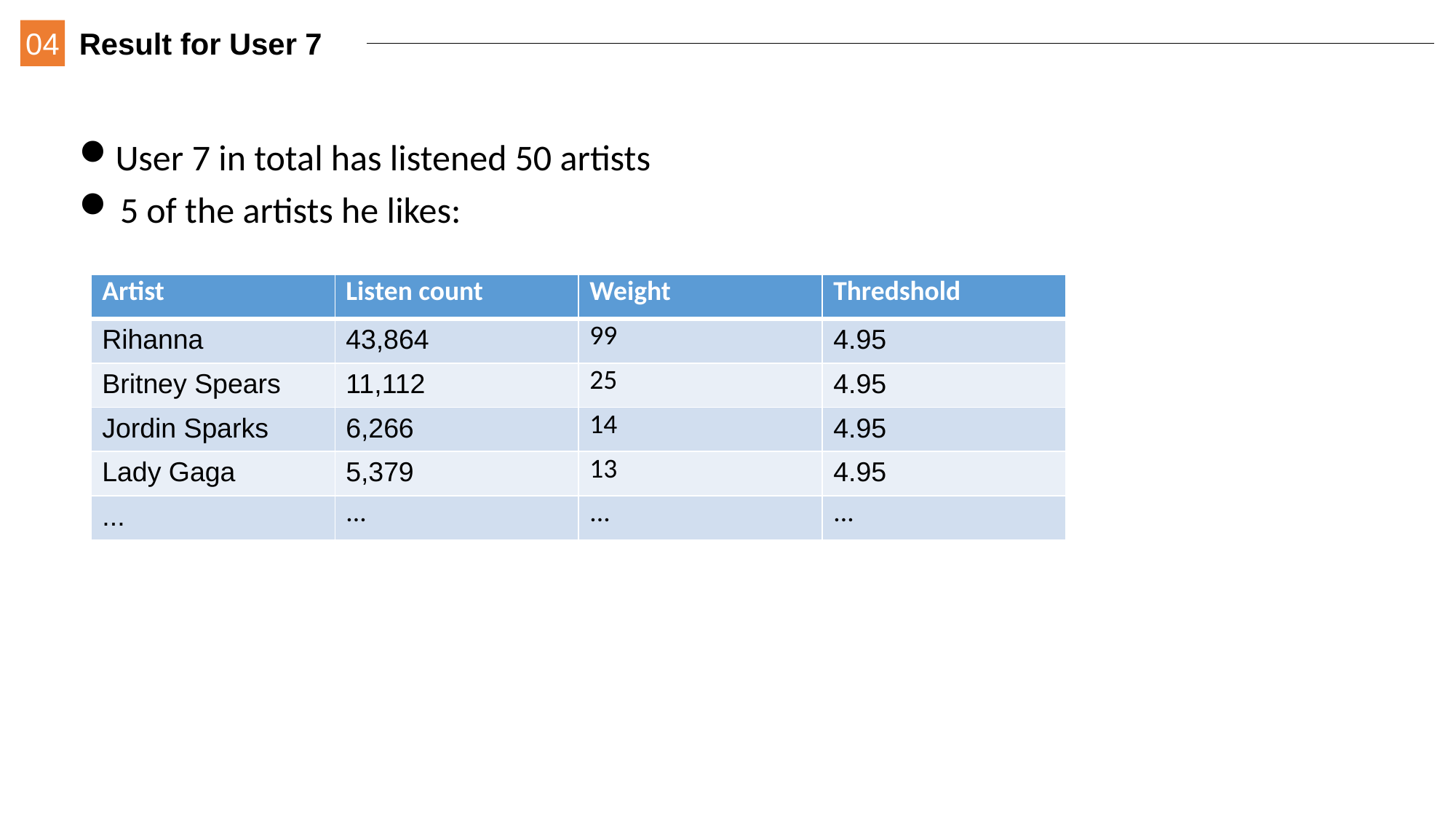

04
Result for User 7

User 7 in total has listened 50 artists
5 of the artists he likes:

| Artist | Listen count | Weight | Thredshold |
| --- | --- | --- | --- |
| Rihanna | 43,864 | 99 | 4.95 |
| Britney Spears | 11,112 | 25 | 4.95 |
| Jordin Sparks | 6,266 | 14 | 4.95 |
| Lady Gaga | 5,379 | 13 | 4.95 |
| ... | ... | ... | ... |
详细介绍作品的内容，详细介绍作品的内容，详细介绍作品的内容，详细介绍作品的内容，详细介绍作品的内容，详细介绍作品的内容。